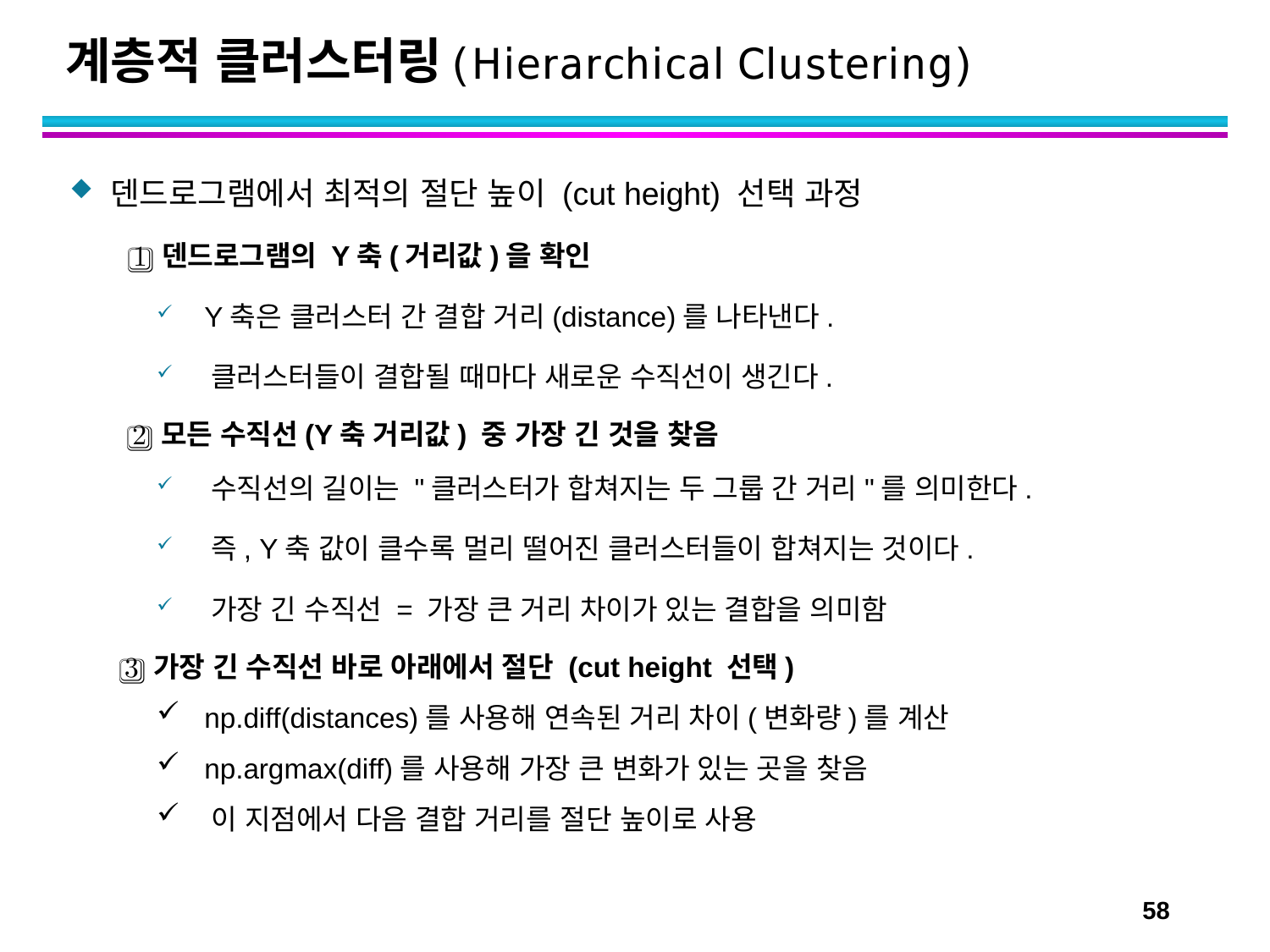

# 계층적 클러스터링(Hierarchical Clustering)
덴드로그램에서 최적의 절단 높이 (cut height) 선택 과정
1️⃣ 덴드로그램의 Y축(거리값)을 확인
 Y축은 클러스터 간 결합 거리(distance)를 나타낸다.
 클러스터들이 결합될 때마다 새로운 수직선이 생긴다.
        2️⃣ 모든 수직선(Y축 거리값) 중 가장 긴 것을 찾음
 수직선의 길이는 "클러스터가 합쳐지는 두 그룹 간 거리"를 의미한다.
 즉, Y축 값이 클수록 멀리 떨어진 클러스터들이 합쳐지는 것이다.
 가장 긴 수직선 = 가장 큰 거리 차이가 있는 결합을 의미함
       3️⃣ 가장 긴 수직선 바로 아래에서 절단 (cut height 선택)
 np.diff(distances)를 사용해 연속된 거리 차이(변화량)를 계산
 np.argmax(diff)를 사용해 가장 큰 변화가 있는 곳을 찾음
 이 지점에서 다음 결합 거리를 절단 높이로 사용